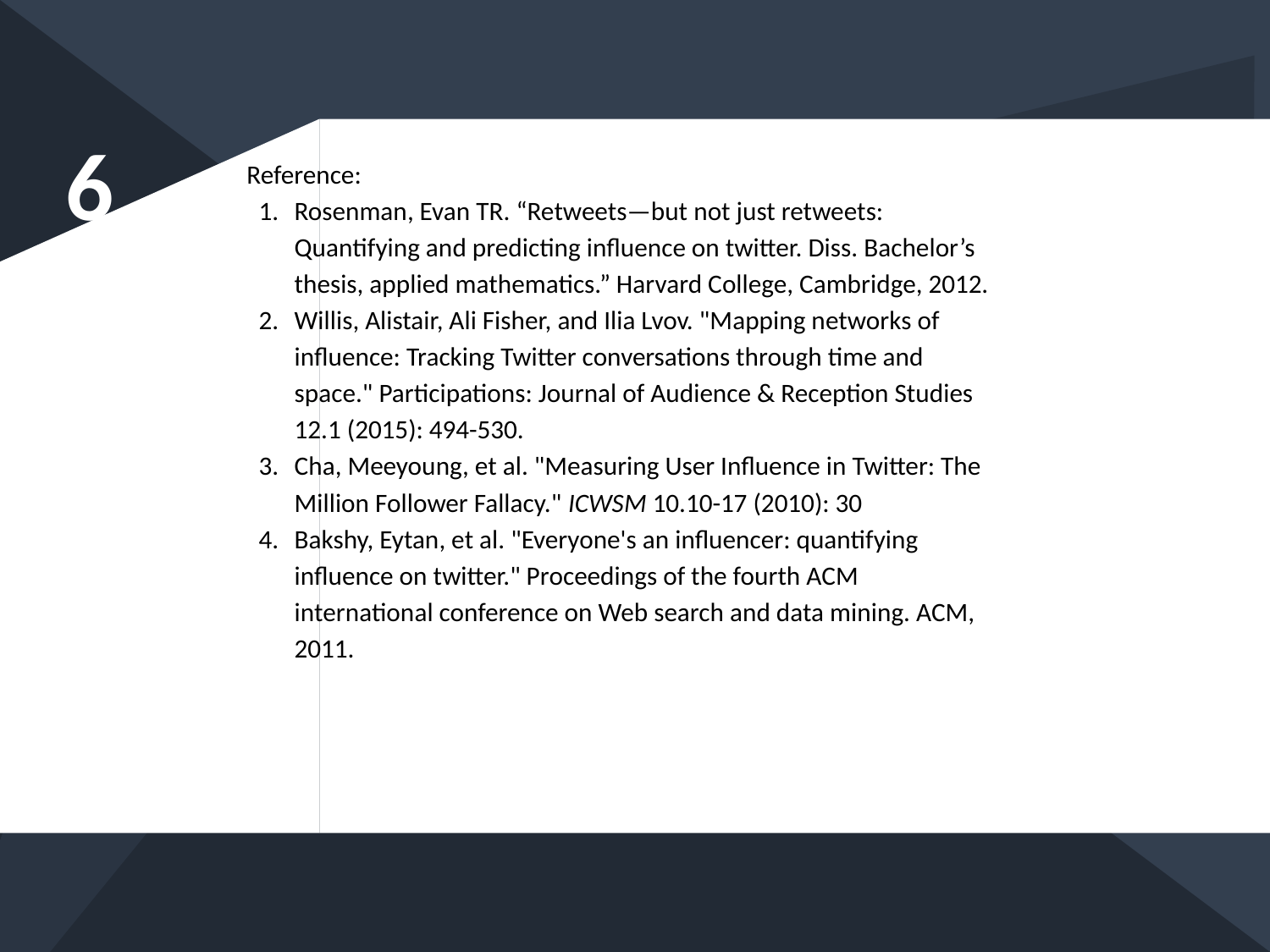

6
Reference:
Rosenman, Evan TR. “Retweets—but not just retweets: Quantifying and predicting influence on twitter. Diss. Bachelor’s thesis, applied mathematics.” Harvard College, Cambridge, 2012.
Willis, Alistair, Ali Fisher, and Ilia Lvov. "Mapping networks of influence: Tracking Twitter conversations through time and space." Participations: Journal of Audience & Reception Studies 12.1 (2015): 494-530.
Cha, Meeyoung, et al. "Measuring User Influence in Twitter: The Million Follower Fallacy." ICWSM 10.10-17 (2010): 30
Bakshy, Eytan, et al. "Everyone's an influencer: quantifying influence on twitter." Proceedings of the fourth ACM international conference on Web search and data mining. ACM, 2011.
点击此处添加标题
点击此处添加标题